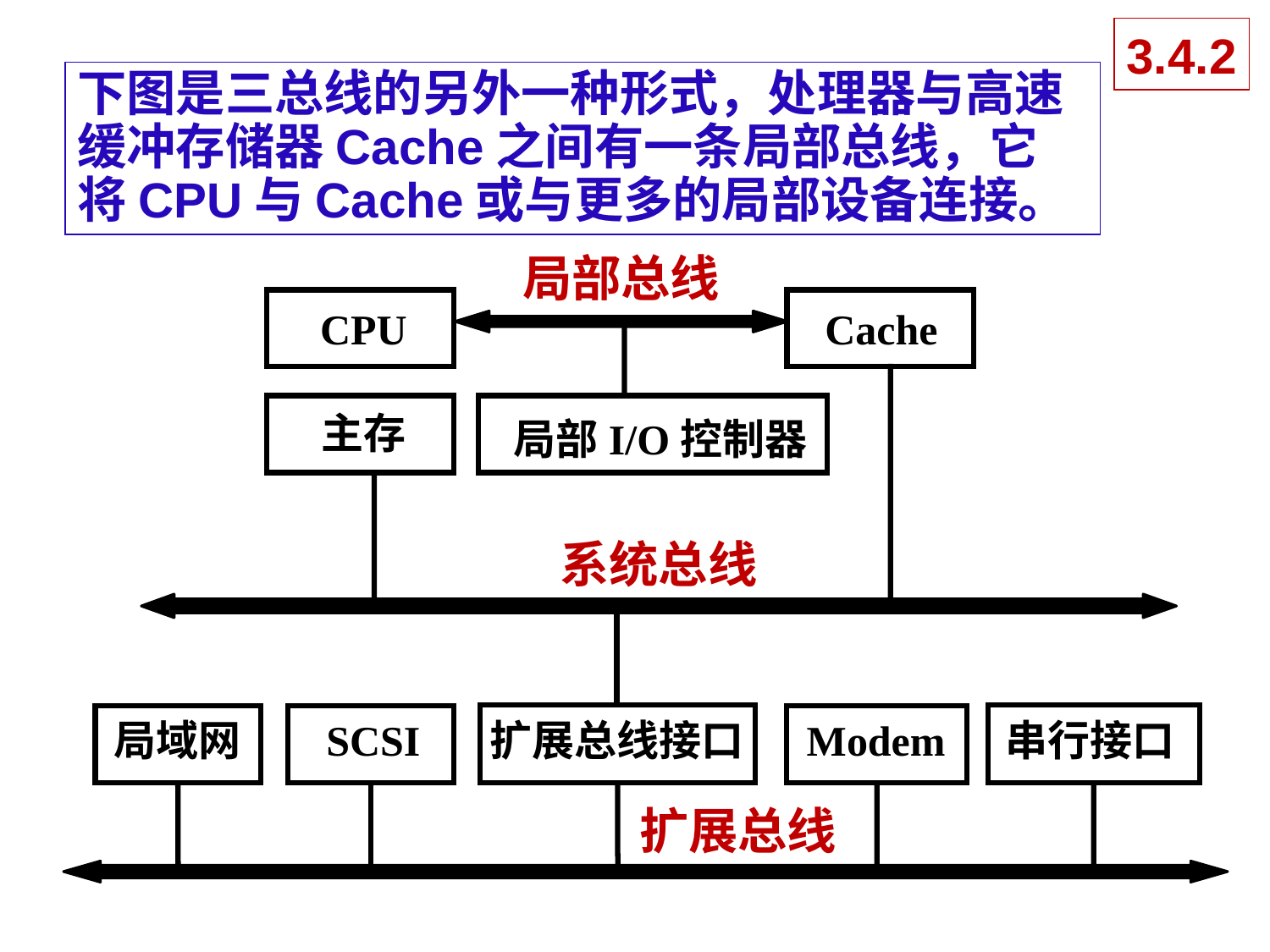

3.4.2
下图是三总线的另外一种形式，处理器与高速缓冲存储器Cache之间有一条局部总线，它将CPU与Cache或与更多的局部设备连接。
局部总线

CPU
Cache

主存
局部I/O控制器

系统总线

局域网
SCSI
扩展总线接口
Modem
串行接口

扩展总线